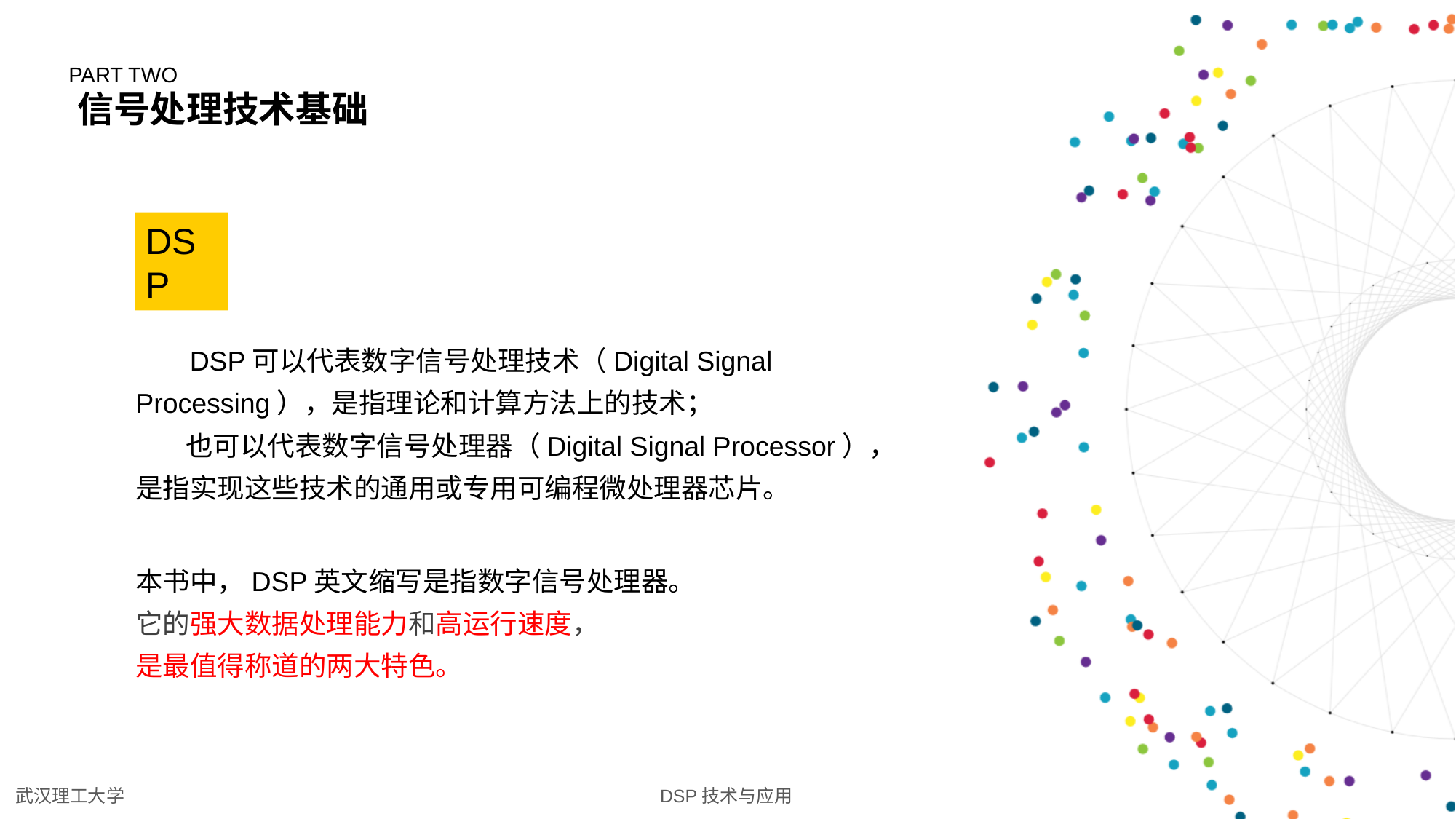

PART TWO
信号处理技术基础
DSP
         DSP可以代表数字信号处理技术（Digital Signal Processing），是指理论和计算方法上的技术；
       也可以代表数字信号处理器（Digital Signal Processor），是指实现这些技术的通用或专用可编程微处理器芯片。
本书中，DSP英文缩写是指数字信号处理器。
它的强大数据处理能力和高运行速度，
是最值得称道的两大特色。
DSP技术与应用
武汉理工大学